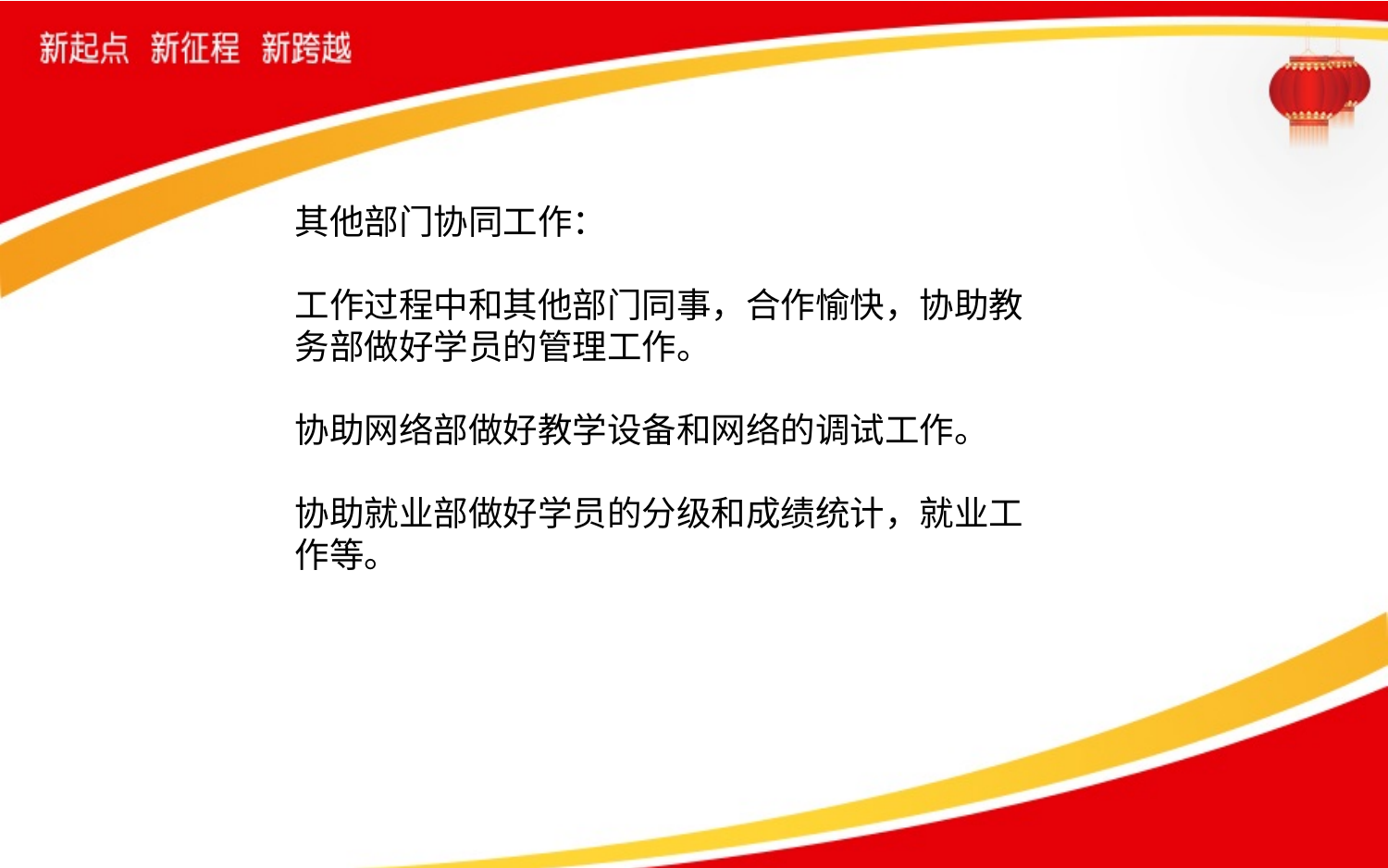

其他部门协同工作：

工作过程中和其他部门同事，合作愉快，协助教务部做好学员的管理工作。

协助网络部做好教学设备和网络的调试工作。

协助就业部做好学员的分级和成绩统计，就业工作等。